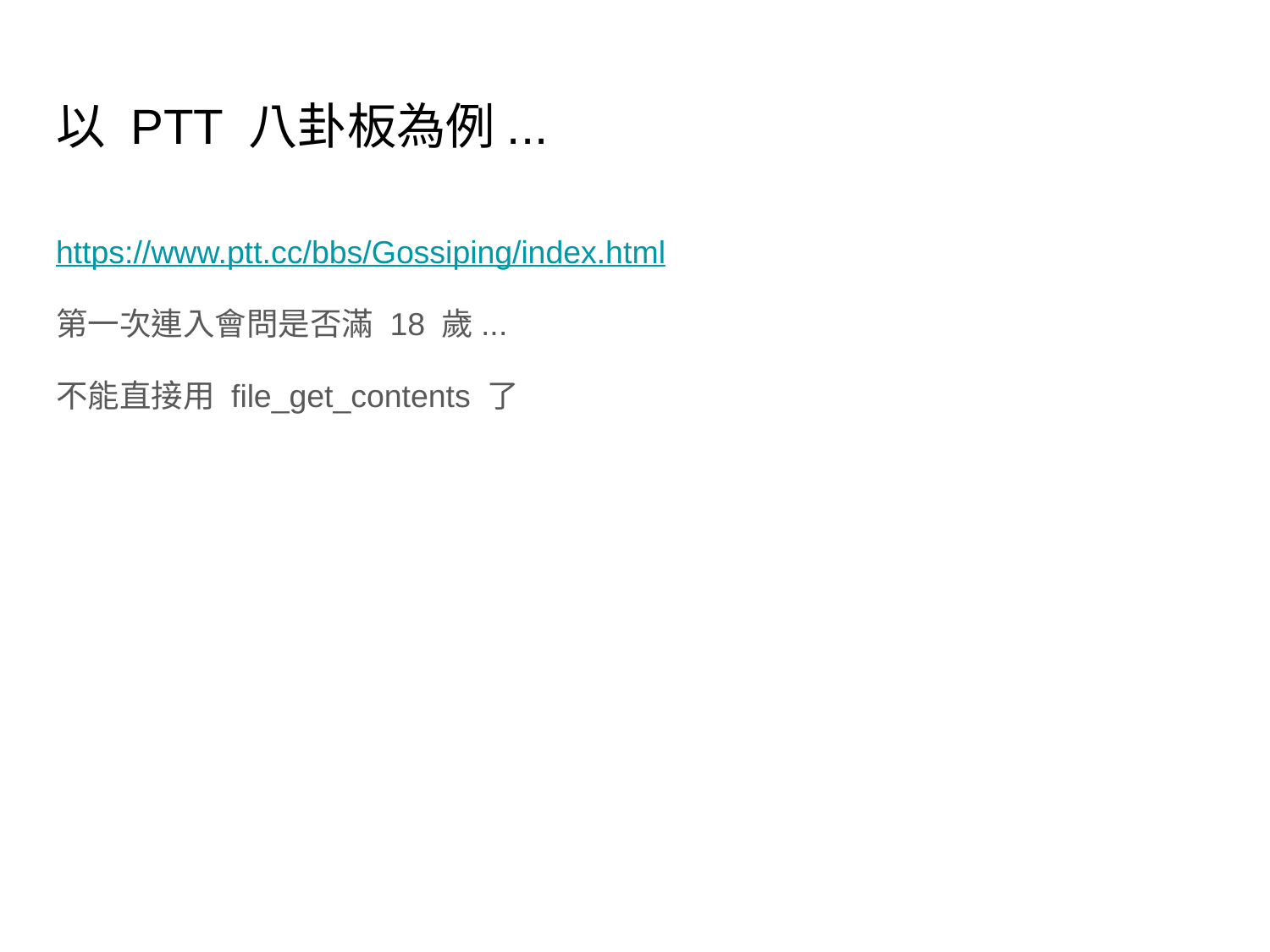

# 以 PTT 八卦板為例...
https://www.ptt.cc/bbs/Gossiping/index.html
第一次連入會問是否滿 18 歲...
不能直接用 file_get_contents 了